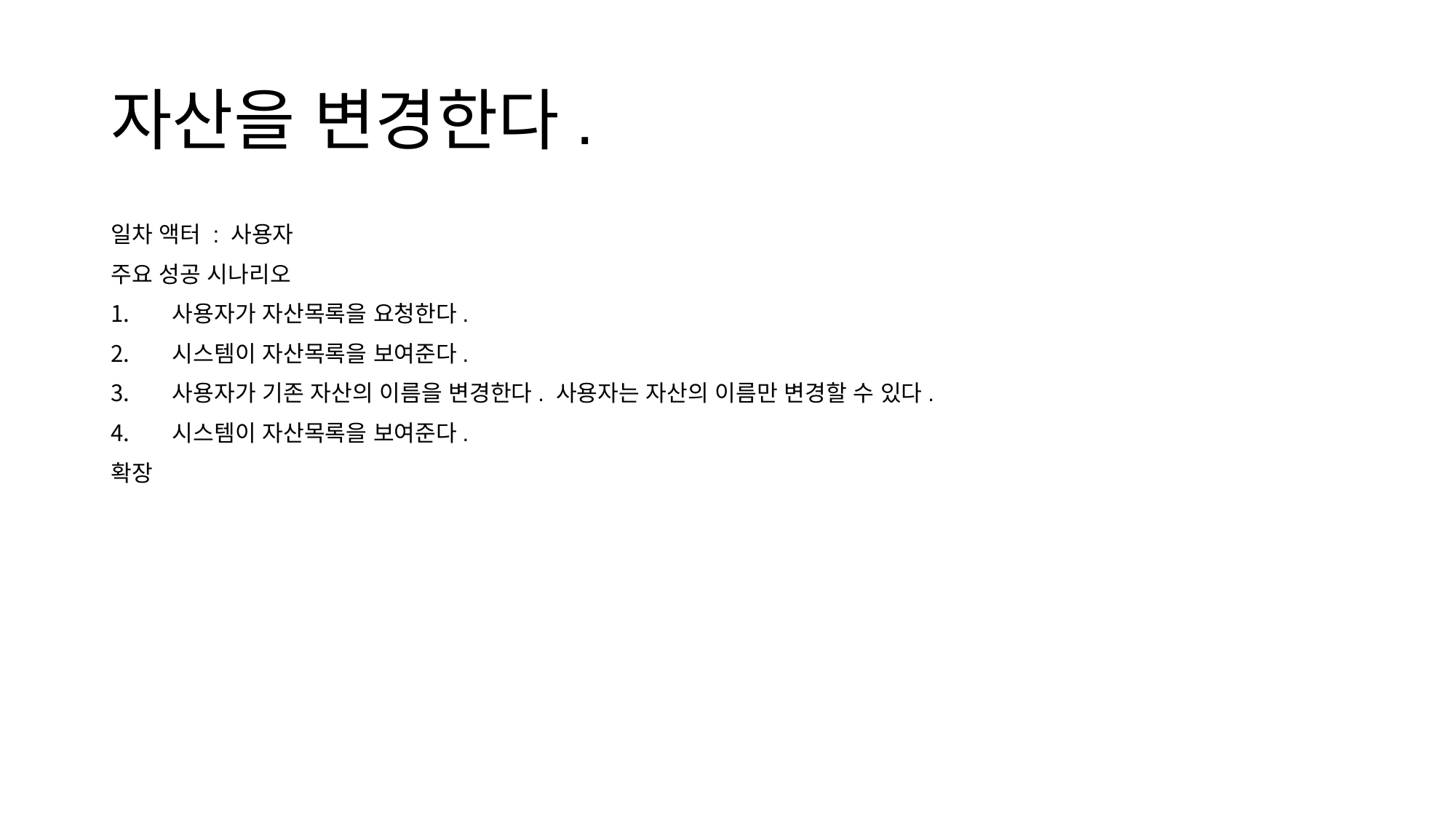

# 자산을 변경한다.
일차 액터 : 사용자
주요 성공 시나리오
사용자가 자산목록을 요청한다.
시스템이 자산목록을 보여준다.
사용자가 기존 자산의 이름을 변경한다. 사용자는 자산의 이름만 변경할 수 있다.
시스템이 자산목록을 보여준다.
확장